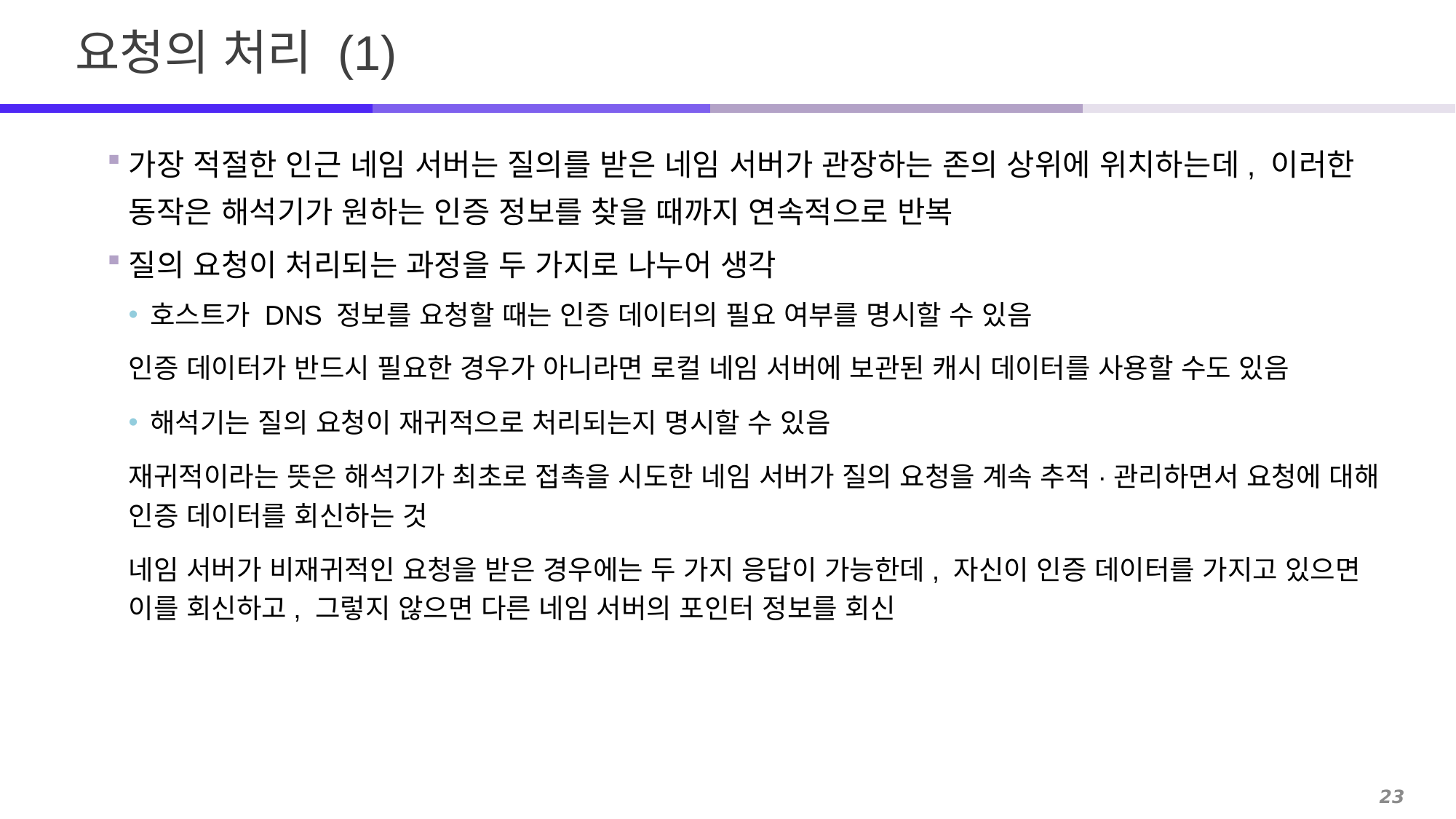

# 요청의 처리 (1)
가장 적절한 인근 네임 서버는 질의를 받은 네임 서버가 관장하는 존의 상위에 위치하는데, 이러한 동작은 해석기가 원하는 인증 정보를 찾을 때까지 연속적으로 반복
질의 요청이 처리되는 과정을 두 가지로 나누어 생각
호스트가 DNS 정보를 요청할 때는 인증 데이터의 필요 여부를 명시할 수 있음
인증 데이터가 반드시 필요한 경우가 아니라면 로컬 네임 서버에 보관된 캐시 데이터를 사용할 수도 있음
해석기는 질의 요청이 재귀적으로 처리되는지 명시할 수 있음
재귀적이라는 뜻은 해석기가 최초로 접촉을 시도한 네임 서버가 질의 요청을 계속 추적·관리하면서 요청에 대해 인증 데이터를 회신하는 것
네임 서버가 비재귀적인 요청을 받은 경우에는 두 가지 응답이 가능한데, 자신이 인증 데이터를 가지고 있으면 이를 회신하고, 그렇지 않으면 다른 네임 서버의 포인터 정보를 회신